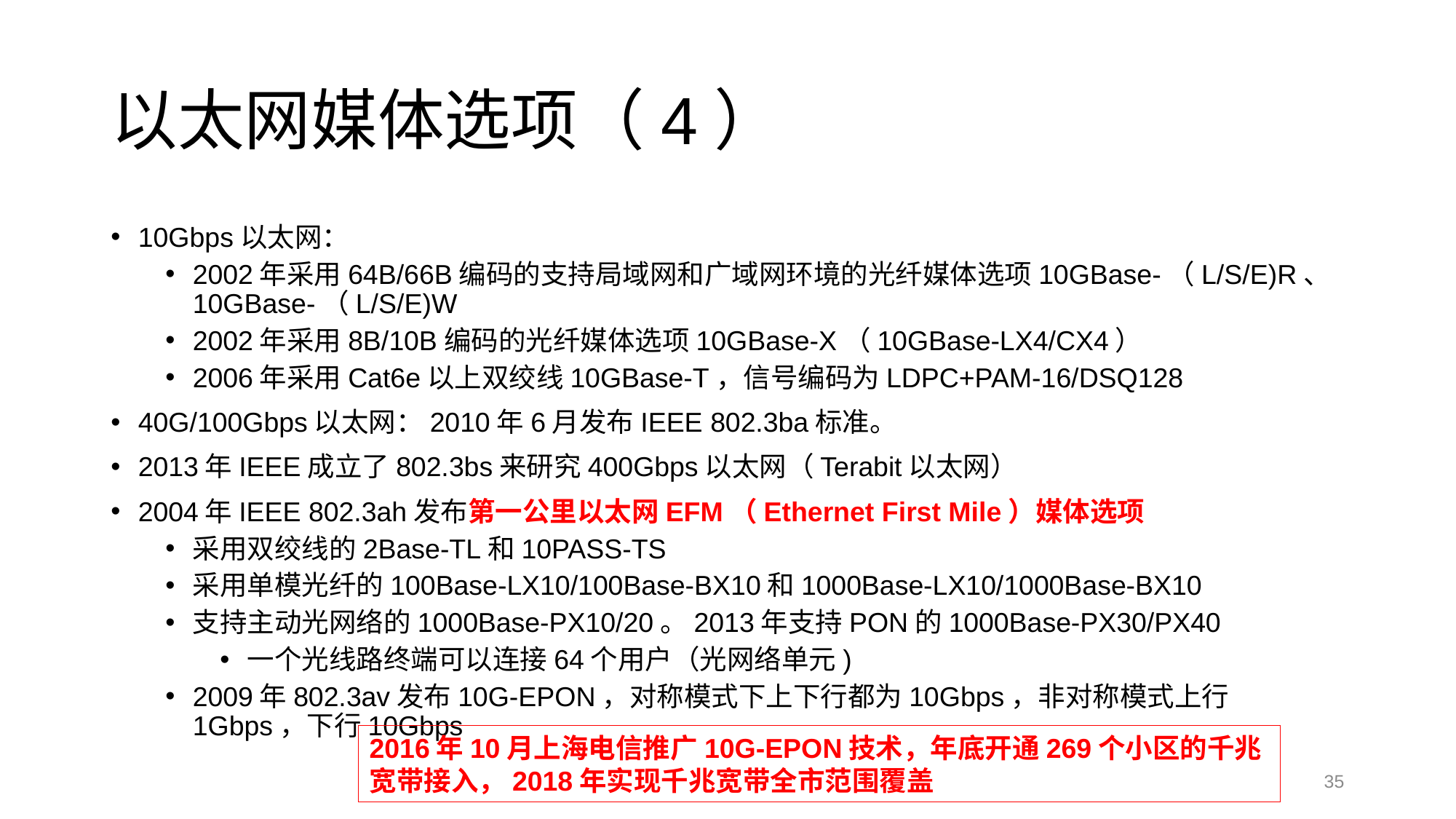

# 以太网媒体选项（4）
10Gbps以太网：
2002年采用64B/66B编码的支持局域网和广域网环境的光纤媒体选项10GBase-（L/S/E)R、10GBase-（L/S/E)W
2002年采用8B/10B编码的光纤媒体选项10GBase-X（10GBase-LX4/CX4）
2006年采用Cat6e以上双绞线10GBase-T，信号编码为LDPC+PAM-16/DSQ128
40G/100Gbps以太网：2010年6月发布IEEE 802.3ba标准。
2013年IEEE成立了802.3bs来研究400Gbps以太网（Terabit以太网）
2004年IEEE 802.3ah发布第一公里以太网EFM（Ethernet First Mile）媒体选项
采用双绞线的2Base-TL和10PASS-TS
采用单模光纤的100Base-LX10/100Base-BX10和1000Base-LX10/1000Base-BX10
支持主动光网络的1000Base-PX10/20。2013年支持PON的1000Base-PX30/PX40
一个光线路终端可以连接64个用户（光网络单元)
2009年802.3av发布10G-EPON，对称模式下上下行都为10Gbps，非对称模式上行1Gbps，下行10Gbps
2016年10月上海电信推广10G-EPON技术，年底开通269个小区的千兆宽带接入，2018年实现千兆宽带全市范围覆盖
35